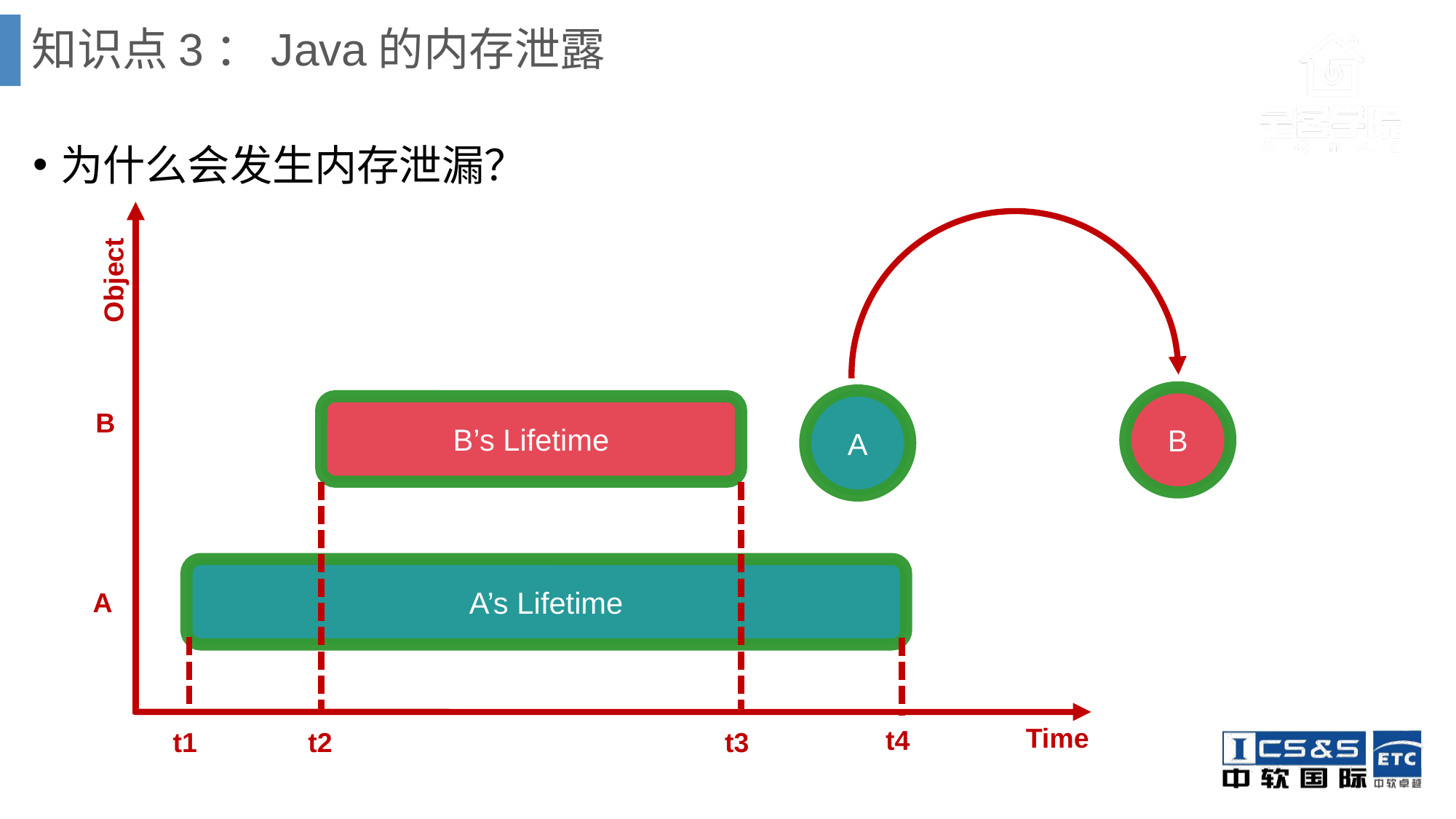

# 知识点3：Java的内存泄露
为什么会发生内存泄漏？

Object
B
A
B’s Lifetime
B
A’s Lifetime
A

Time
t4
t1
t2
t3